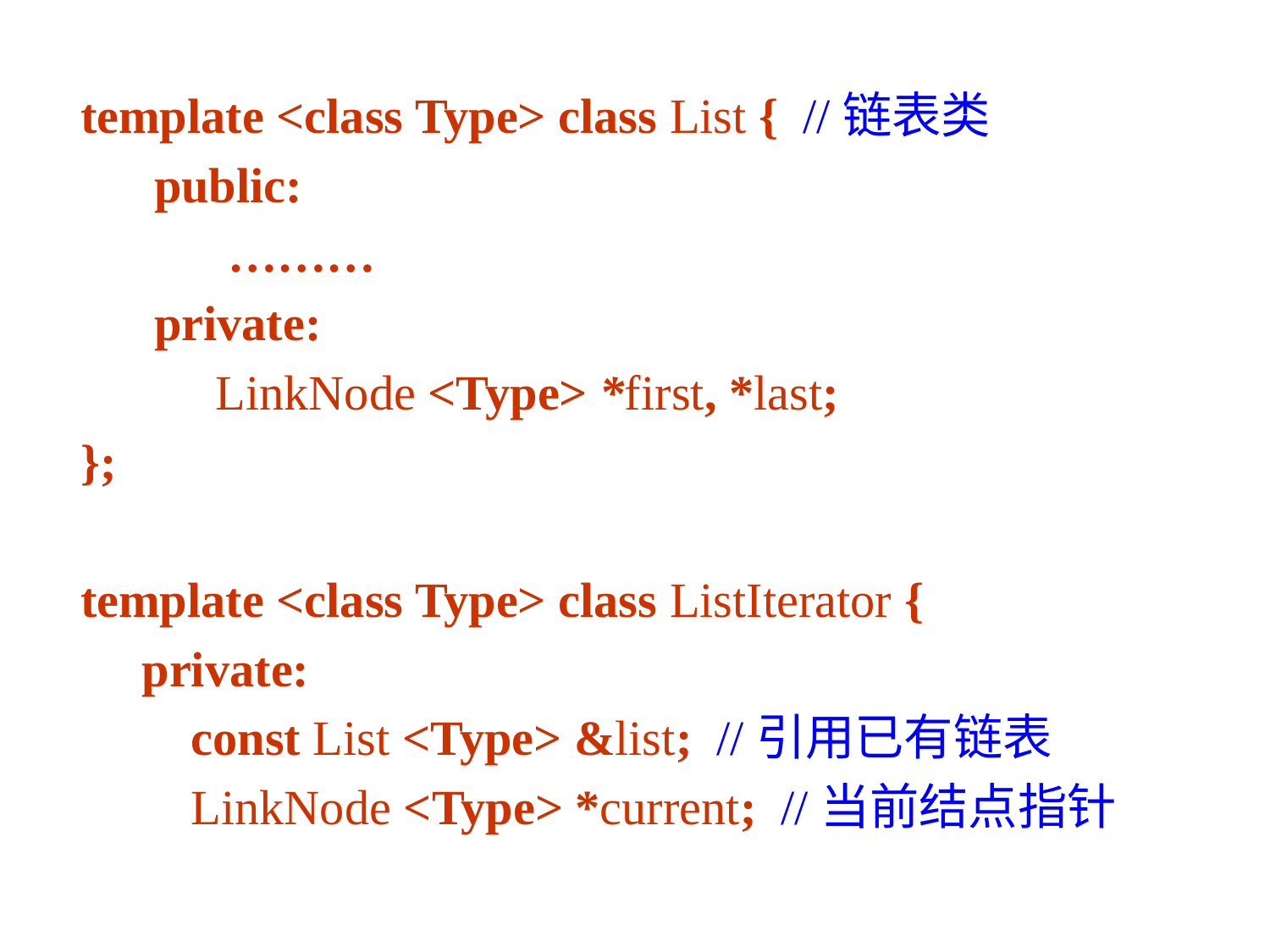

template <class Type> class List {  //链表类
      public:
            ………
      private:
           LinkNode <Type> *first, *last;
};

template <class Type> class ListIterator {
     private:
         const List <Type> &list;  //引用已有链表
         LinkNode <Type> *current;  //当前结点指针
106